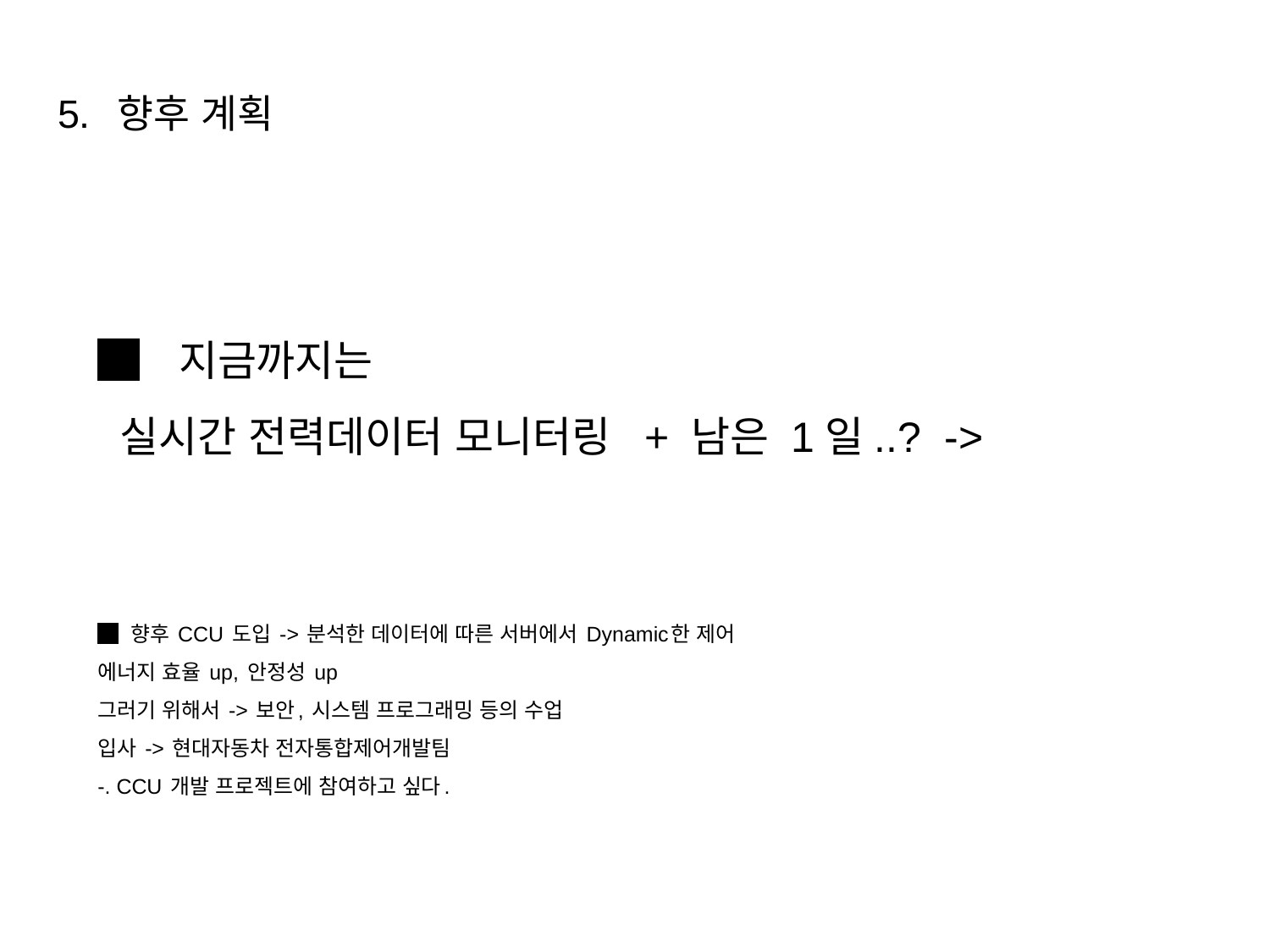

# 5.  향후 계획
█   지금까지는
 실시간 전력데이터 모니터링  + 남은 1일..?  ->

█  향후 CCU 도입 -> 분석한 데이터에 따른 서버에서 Dynamic한 제어
에너지 효율 up, 안정성 up
그러기 위해서 -> 보안, 시스템 프로그래밍 등의 수업
입사 -> 현대자동차 전자통합제어개발팀
-. CCU 개발 프로젝트에 참여하고 싶다.